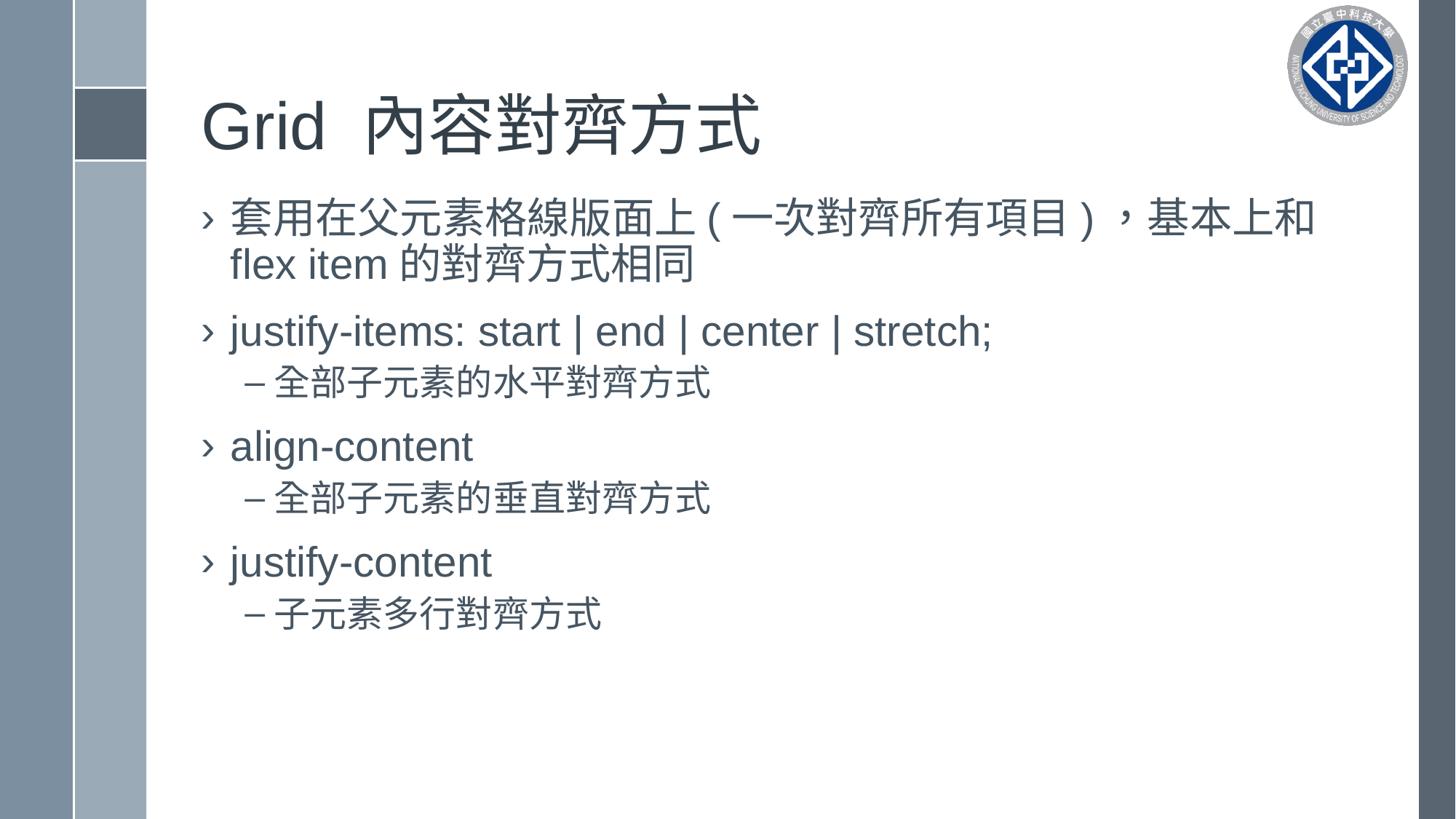

# Grid 內容對齊方式
套用在父元素格線版面上(一次對齊所有項目)，基本上和flex item的對齊方式相同
justify-items: start | end | center | stretch;
全部子元素的水平對齊方式
align-content
全部子元素的垂直對齊方式
justify-content
子元素多行對齊方式